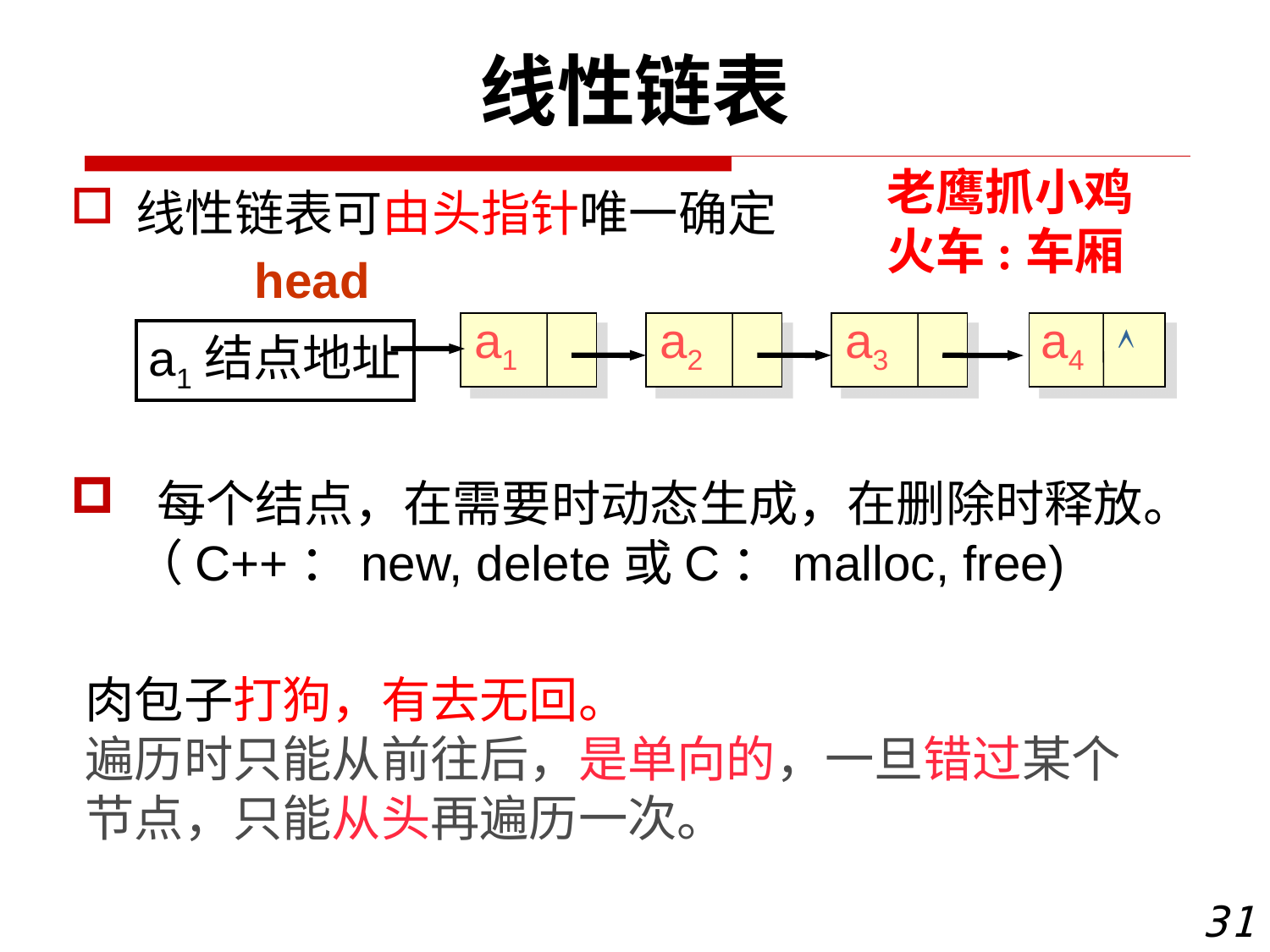

线性链表
老鹰抓小鸡
火车:车厢
线性链表可由头指针唯一确定
head
a1结点地址

a1
a2
a3
a4

∧

 每个结点，在需要时动态生成，在删除时释放。（C++：new, delete或C：malloc, free)
肉包子打狗，有去无回。
遍历时只能从前往后，是单向的，一旦错过某个节点，只能从头再遍历一次。
31